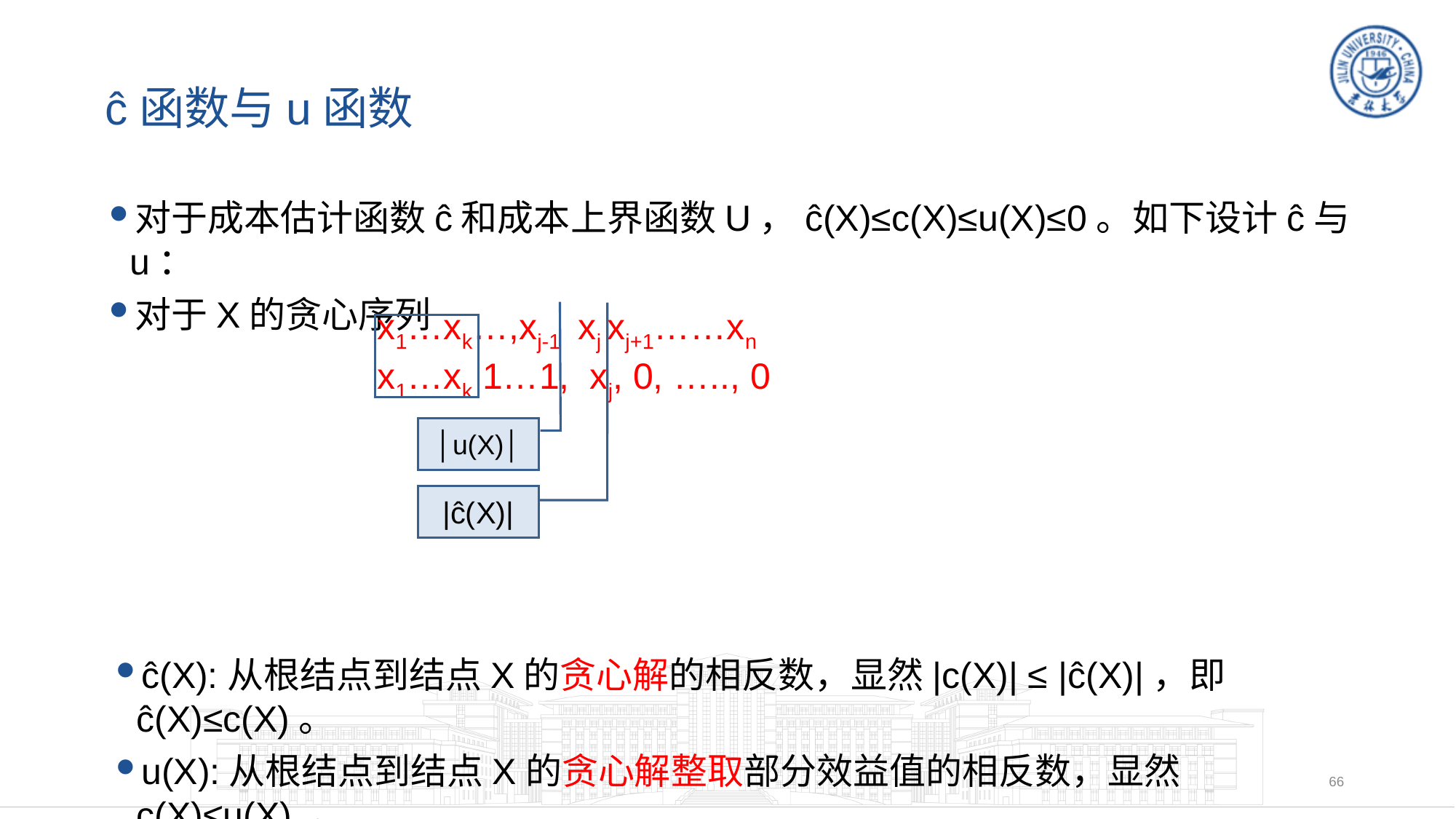

# ĉ函数与u函数
对于成本估计函数ĉ和成本上界函数U，ĉ(X)≤c(X)≤u(X)≤0。如下设计ĉ与u：
对于X的贪心序列

ĉ(X):从根结点到结点X的贪心解的相反数，显然|c(X)| ≤ |ĉ(X)|，即ĉ(X)≤c(X)。
u(X):从根结点到结点X的贪心解整取部分效益值的相反数，显然c(X)≤u(X) 。
x1…xk…,xj-1   xj xj+1……xn
x1…xk 1…1,  xj, 0, ….., 0

│u(X)│
|ĉ(X)|
66